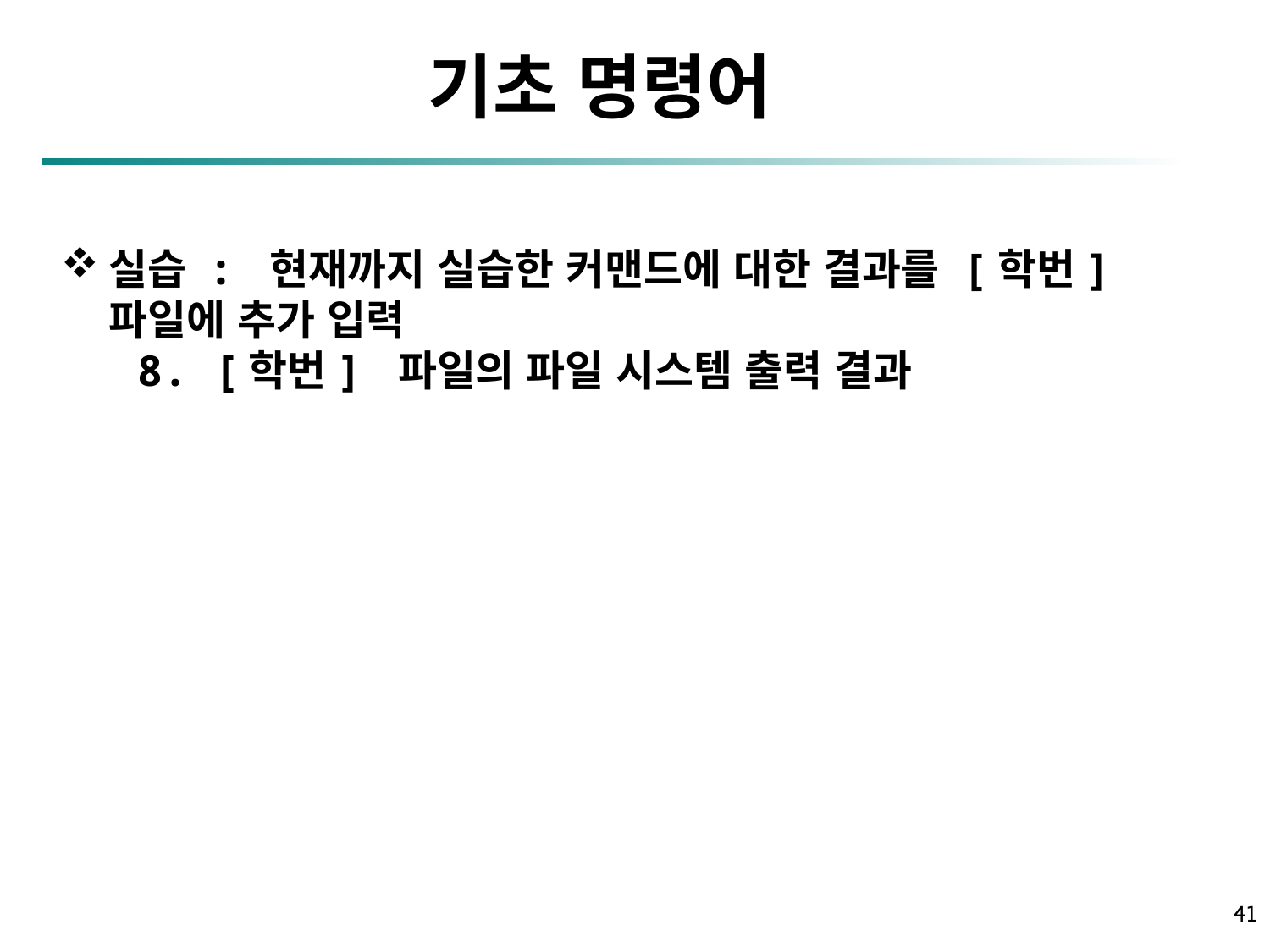

파일 편집 : VI 에디터
기초 명령어
실습 : 현재까지 실습한 커맨드에 대한 결과를 [학번]파일에 추가 입력
   8. [학번] 파일의 파일 시스템 출력 결과

41